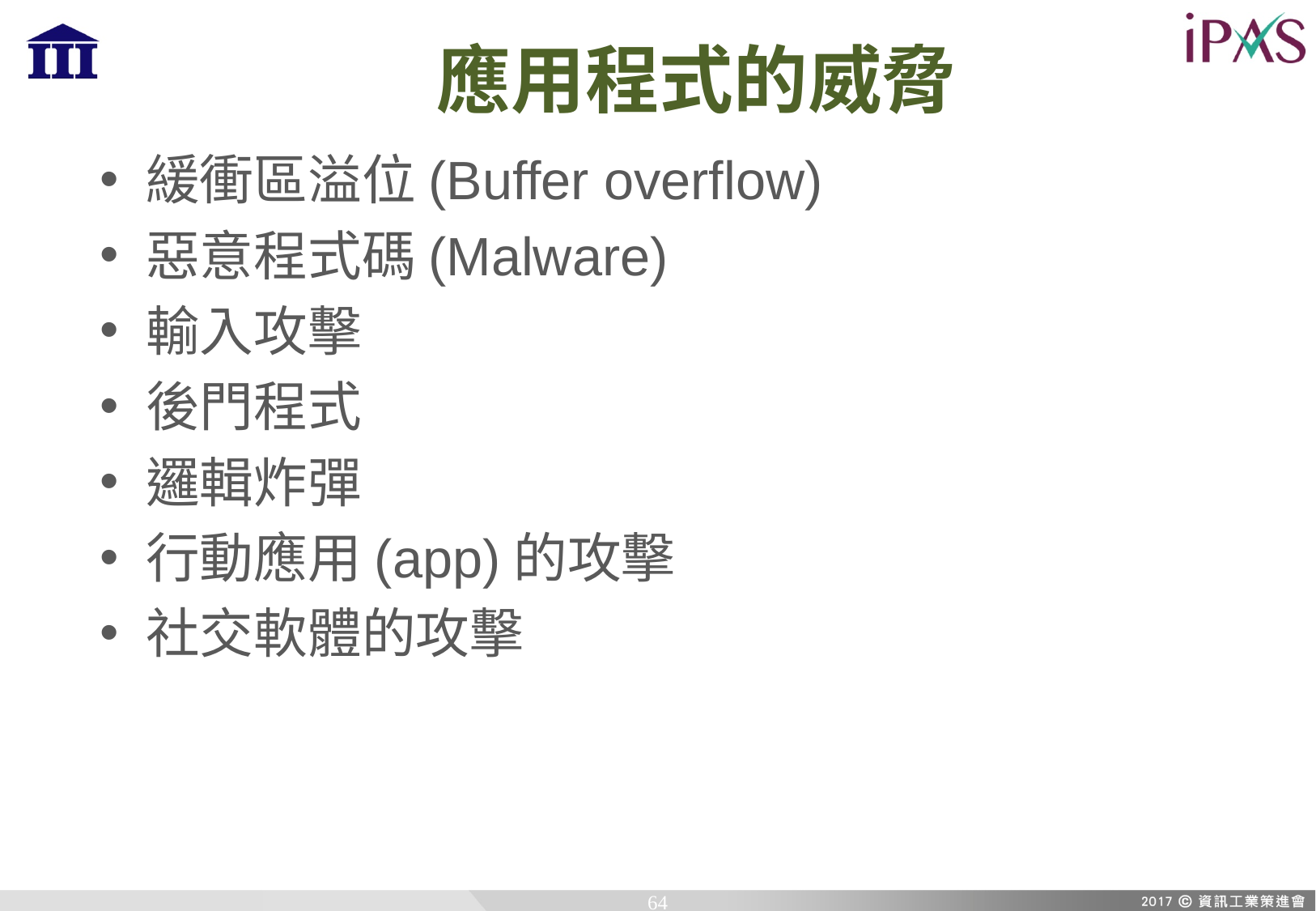

# 應用程式的威脅
緩衝區溢位(Buffer overflow)
惡意程式碼(Malware)
輸入攻擊
後門程式
邏輯炸彈
行動應用(app)的攻擊
社交軟體的攻擊

64